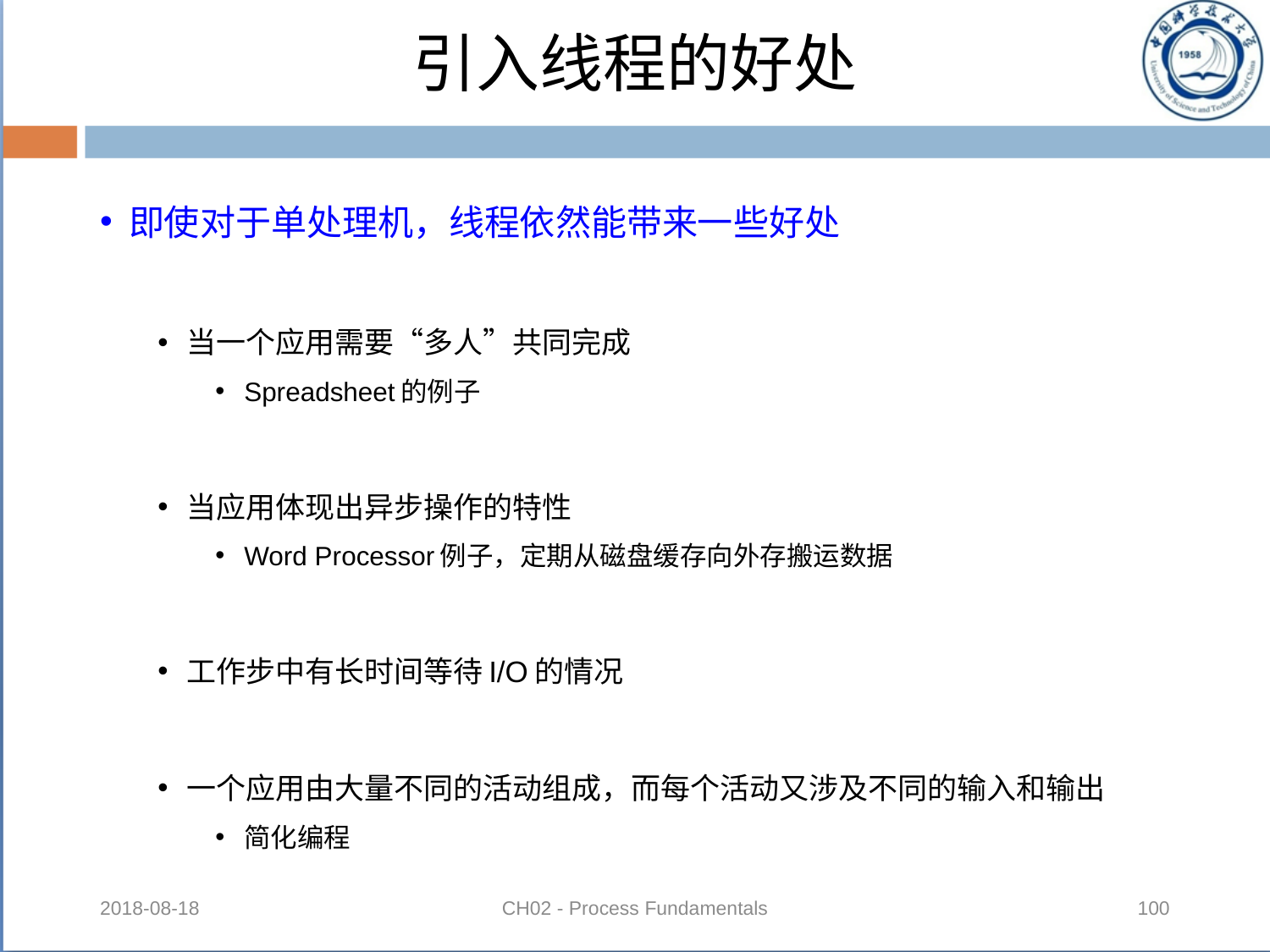

# 引入线程的好处
即使对于单处理机，线程依然能带来一些好处

当一个应用需要“多人”共同完成
Spreadsheet的例子

当应用体现出异步操作的特性
Word Processor例子，定期从磁盘缓存向外存搬运数据

工作步中有长时间等待I/O的情况

一个应用由大量不同的活动组成，而每个活动又涉及不同的输入和输出
简化编程

2018-08-18
CH02 - Process Fundamentals
100